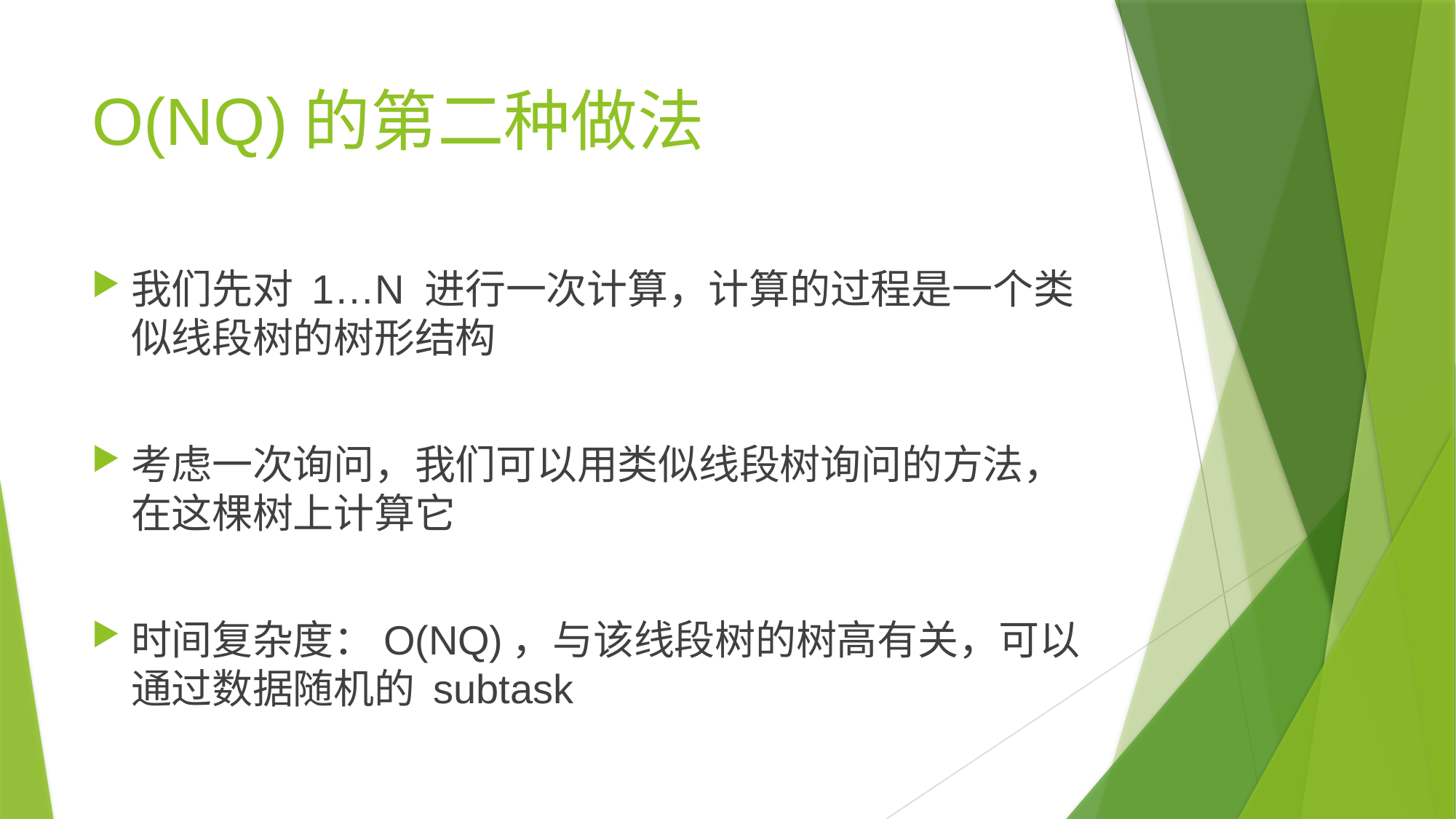

# O(NQ)的第二种做法
我们先对 1…N 进行一次计算，计算的过程是一个类似线段树的树形结构

考虑一次询问，我们可以用类似线段树询问的方法，在这棵树上计算它

时间复杂度：O(NQ)，与该线段树的树高有关，可以通过数据随机的 subtask